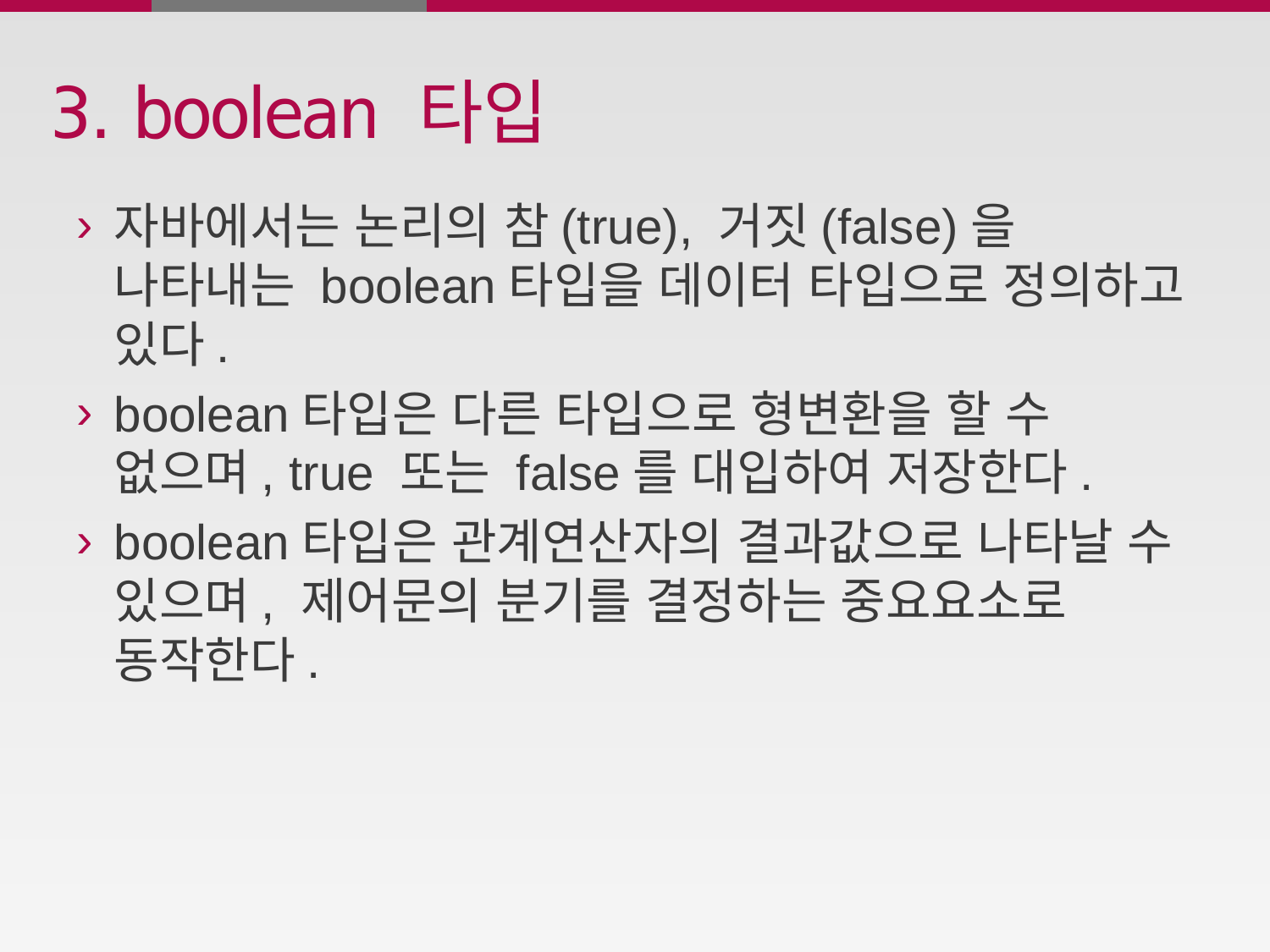

# 3. boolean 타입
자바에서는 논리의 참(true), 거짓(false)을 나타내는 boolean타입을 데이터 타입으로 정의하고 있다.
boolean타입은 다른 타입으로 형변환을 할 수 없으며, true 또는 false를 대입하여 저장한다.
boolean타입은 관계연산자의 결과값으로 나타날 수 있으며, 제어문의 분기를 결정하는 중요요소로 동작한다.